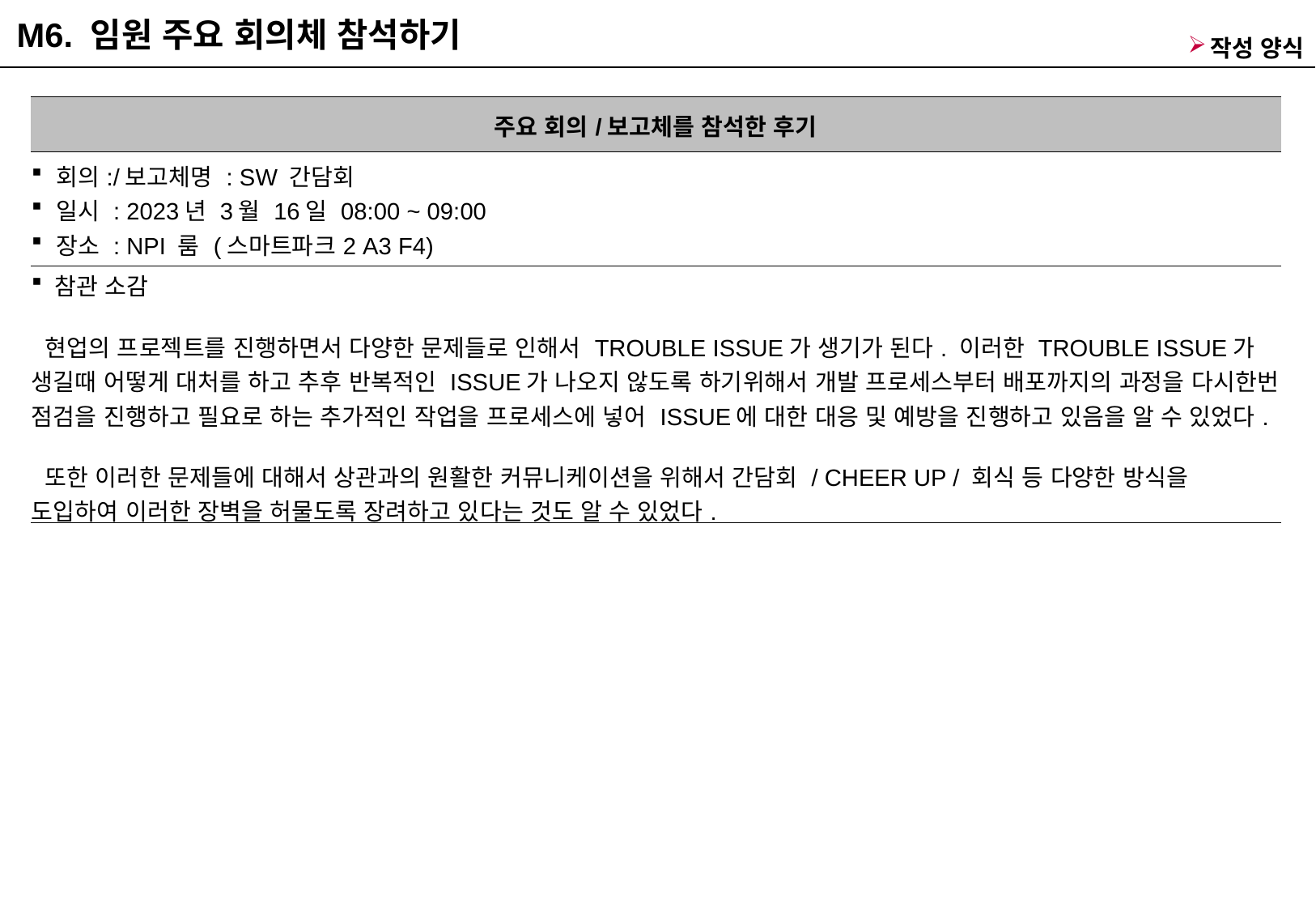

M6. 임원 주요 회의체 참석하기
작성 양식
| 주요 회의/보고체를 참석한 후기 |
| --- |
| 회의:/보고체명 : SW 간담회 일시 : 2023년 3월 16일 08:00 ~ 09:00 장소 : NPI 룸 (스마트파크2 A3 F4) |
| 참관 소감 현업의 프로젝트를 진행하면서 다양한 문제들로 인해서 TROUBLE ISSUE가 생기가 된다. 이러한 TROUBLE ISSUE가 생길때 어떻게 대처를 하고 추후 반복적인 ISSUE가 나오지 않도록 하기위해서 개발 프로세스부터 배포까지의 과정을 다시한번 점검을 진행하고 필요로 하는 추가적인 작업을 프로세스에 넣어 ISSUE에 대한 대응 및 예방을 진행하고 있음을 알 수 있었다. 또한 이러한 문제들에 대해서 상관과의 원활한 커뮤니케이션을 위해서 간담회 / CHEER UP / 회식 등 다양한 방식을 도입하여 이러한 장벽을 허물도록 장려하고 있다는 것도 알 수 있었다. |